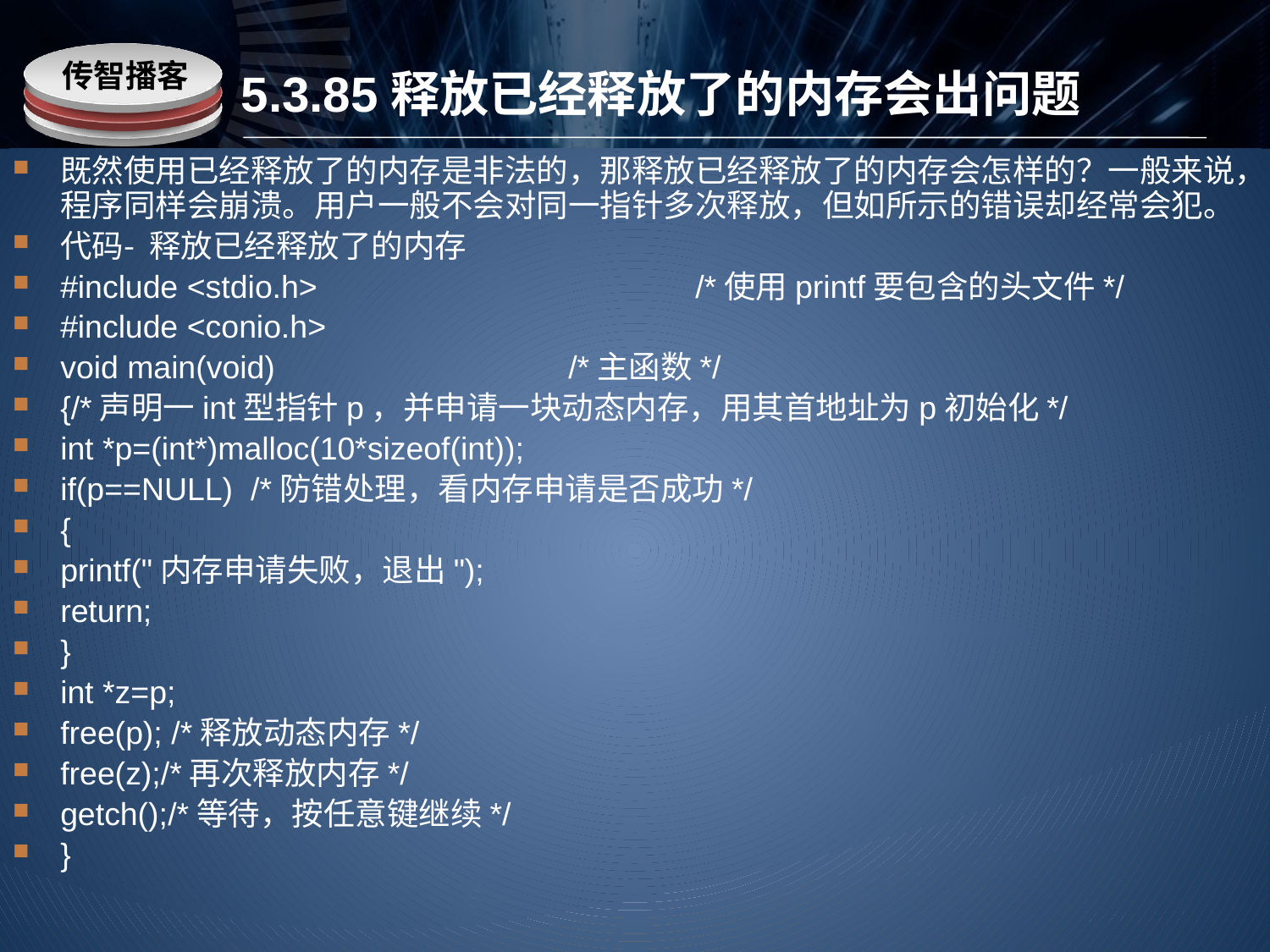

# 5.3.85释放已经释放了的内存会出问题
既然使用已经释放了的内存是非法的，那释放已经释放了的内存会怎样的？一般来说，程序同样会崩溃。用户一般不会对同一指针多次释放，但如所示的错误却经常会犯。
代码‑  释放已经释放了的内存
#include <stdio.h>			/*使用printf要包含的头文件*/
#include <conio.h>
void main(void)			/*主函数*/
{/*声明一int型指针p，并申请一块动态内存，用其首地址为p初始化*/
int *p=(int*)malloc(10*sizeof(int));
if(p==NULL)  /*防错处理，看内存申请是否成功*/
{
printf("内存申请失败，退出");
return;
}
int *z=p;
free(p); /*释放动态内存*/
free(z);/*再次释放内存*/
getch();/*等待，按任意键继续*/
}
www.itcast.cn